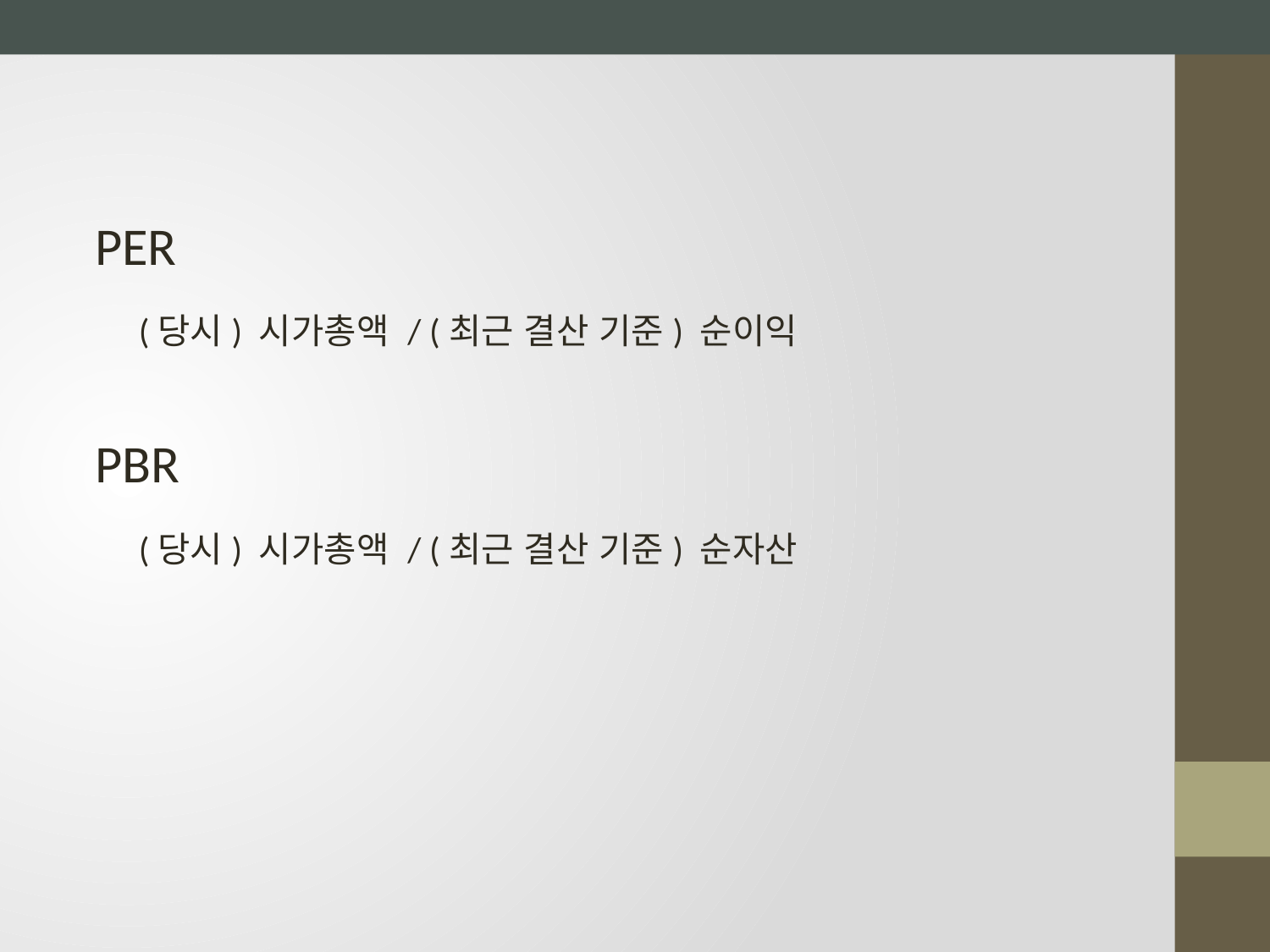

PER
(당시) 시가총액 / (최근 결산 기준) 순이익
PBR
(당시) 시가총액 / (최근 결산 기준) 순자산